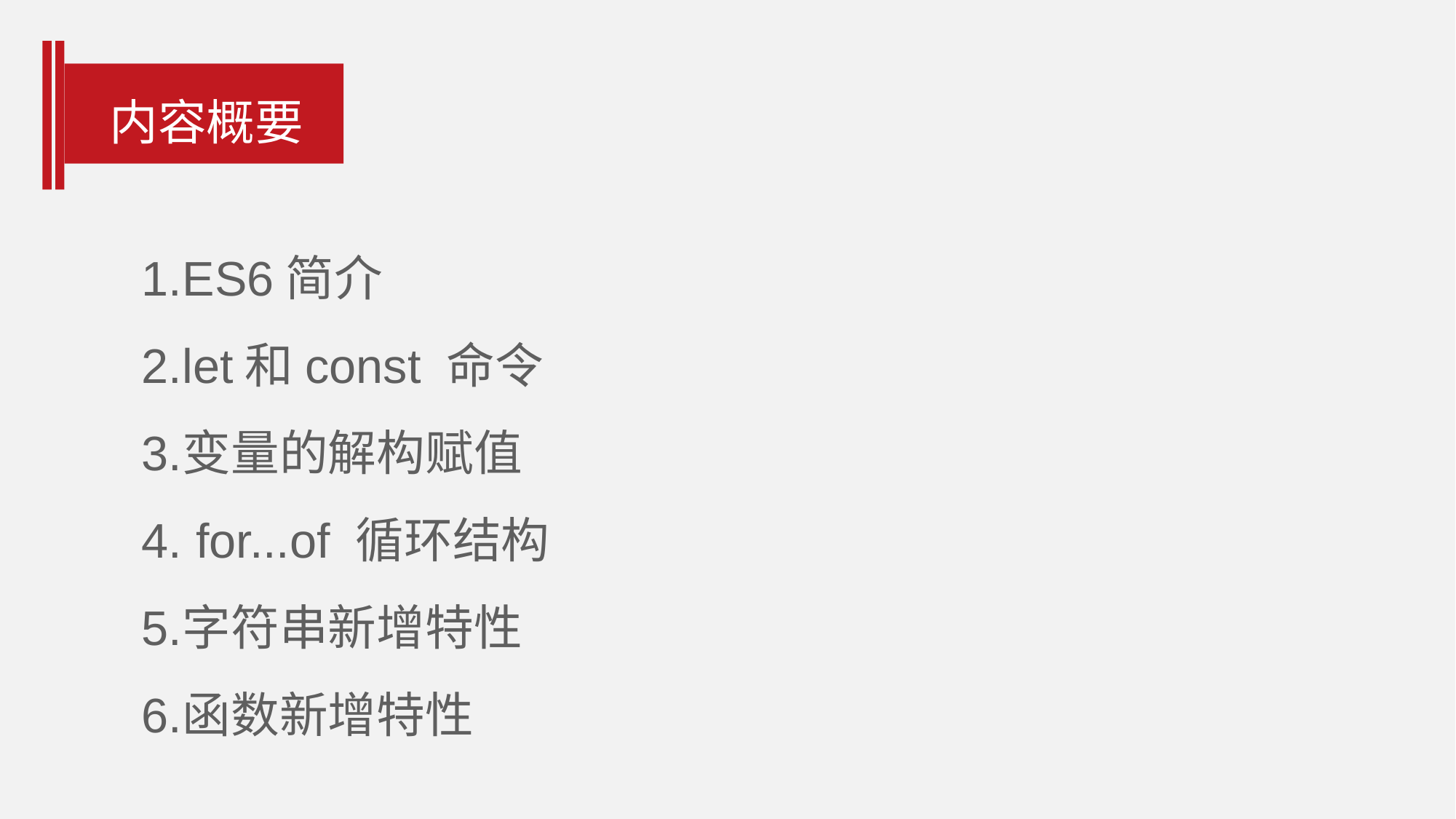

内容概要
ES6简介
let和const 命令
变量的解构赋值
 for...of 循环结构
字符串新增特性
函数新增特性